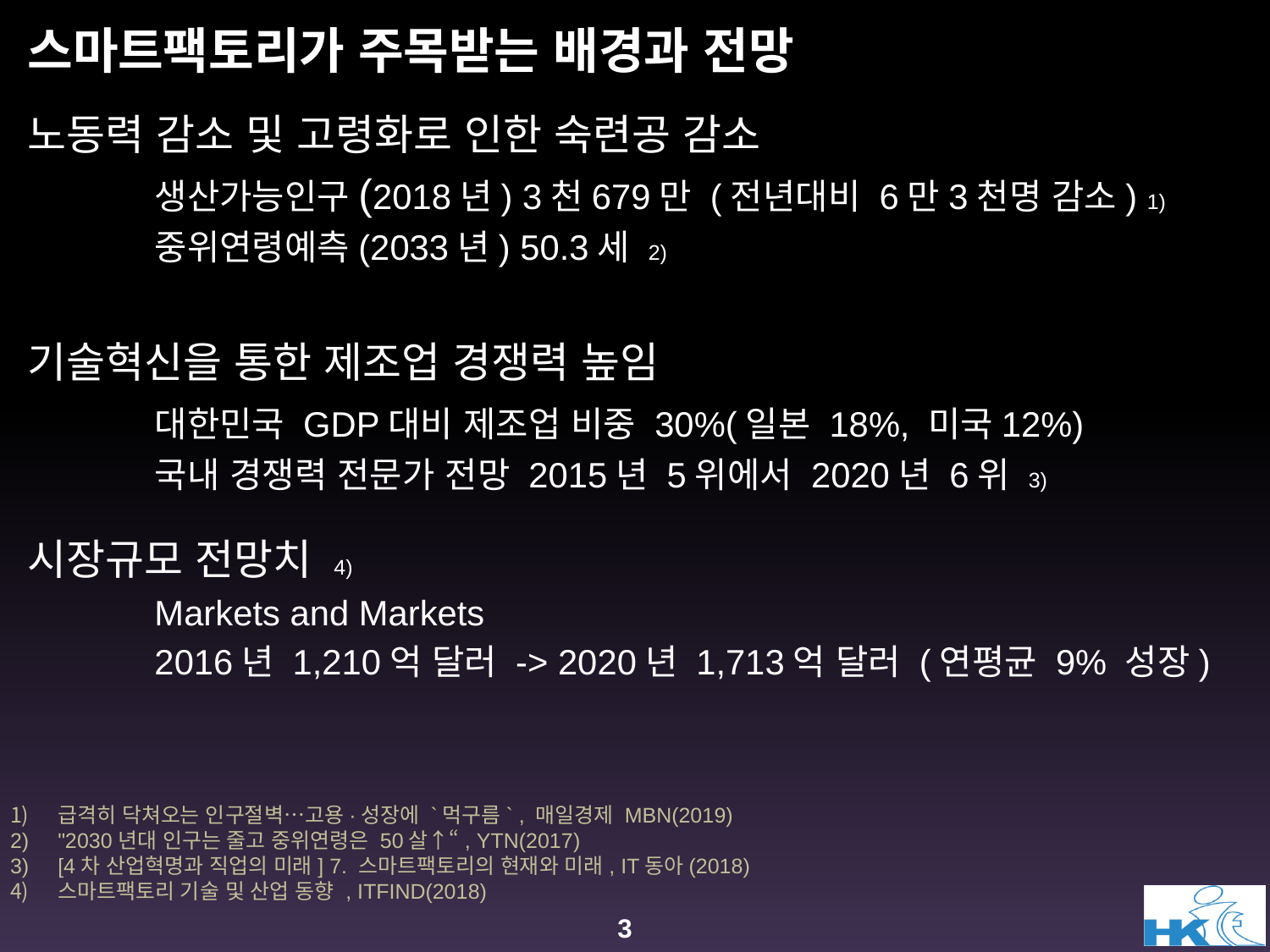

# 스마트팩토리가 주목받는 배경과 전망
노동력 감소 및 고령화로 인한 숙련공 감소
	생산가능인구(2018년) 3천679만 (전년대비 6만3천명 감소) 1)
	중위연령예측(2033년) 50.3세 2)

기술혁신을 통한 제조업 경쟁력 높임
	대한민국 GDP대비 제조업 비중 30%(일본 18%, 미국12%)
	국내 경쟁력 전문가 전망 2015년 5위에서 2020년 6위 3)

시장규모 전망치 4)
	Markets and Markets
	2016년 1,210억 달러 -> 2020년 1,713억 달러 (연평균 9% 성장)

급격히 닥쳐오는 인구절벽…고용·성장에 `먹구름` , 매일경제 MBN(2019)
"2030년대 인구는 줄고 중위연령은 50살↑“, YTN(2017)
[4차 산업혁명과 직업의 미래] 7. 스마트팩토리의 현재와 미래, IT동아(2018)
스마트팩토리 기술 및 산업 동향 , ITFIND(2018)

3